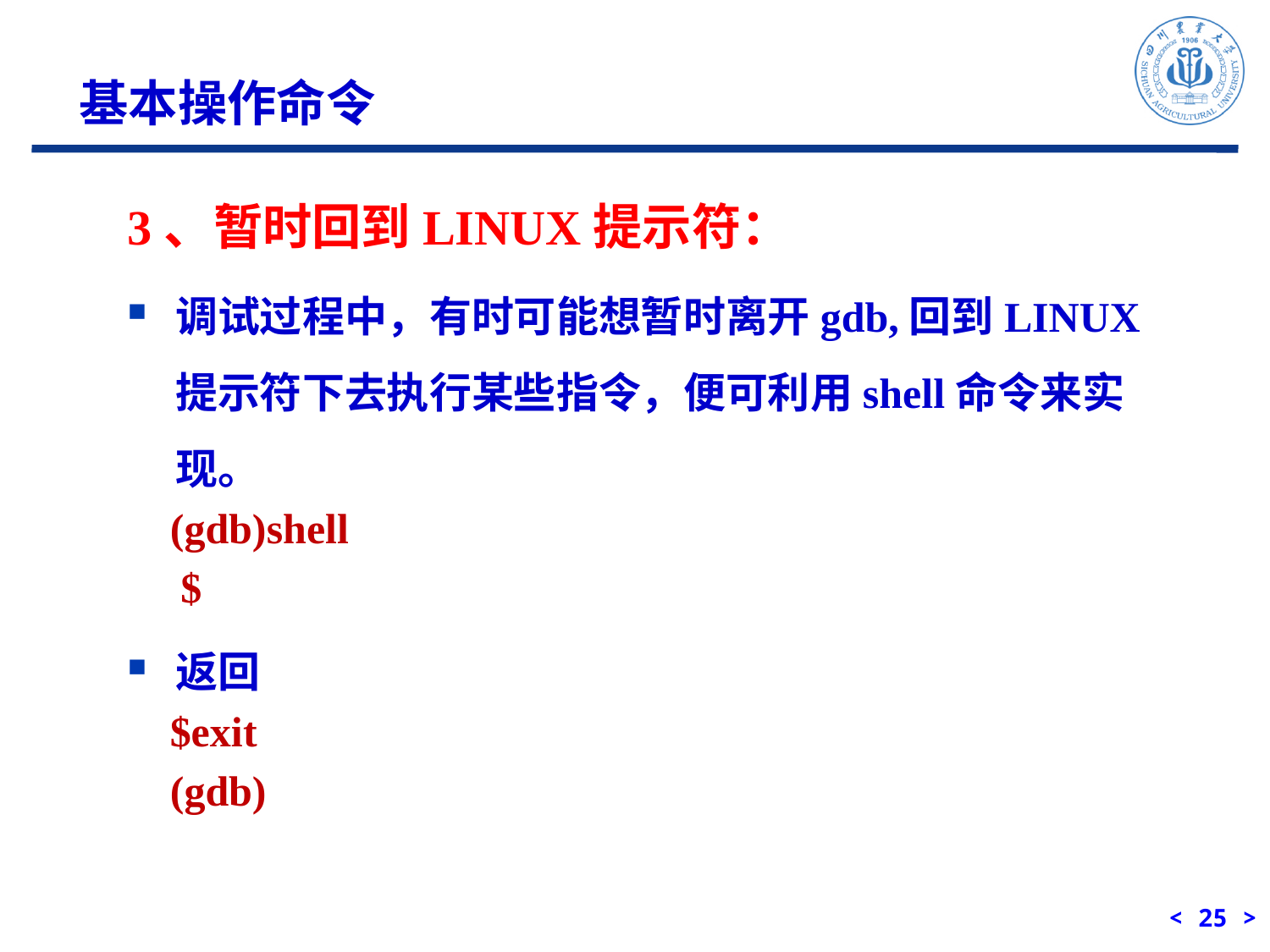

基本操作命令
3、暂时回到LINUX提示符：
调试过程中，有时可能想暂时离开gdb,回到LINUX提示符下去执行某些指令，便可利用shell命令来实现。
    (gdb)shell
     $
返回
    $exit
    (gdb)